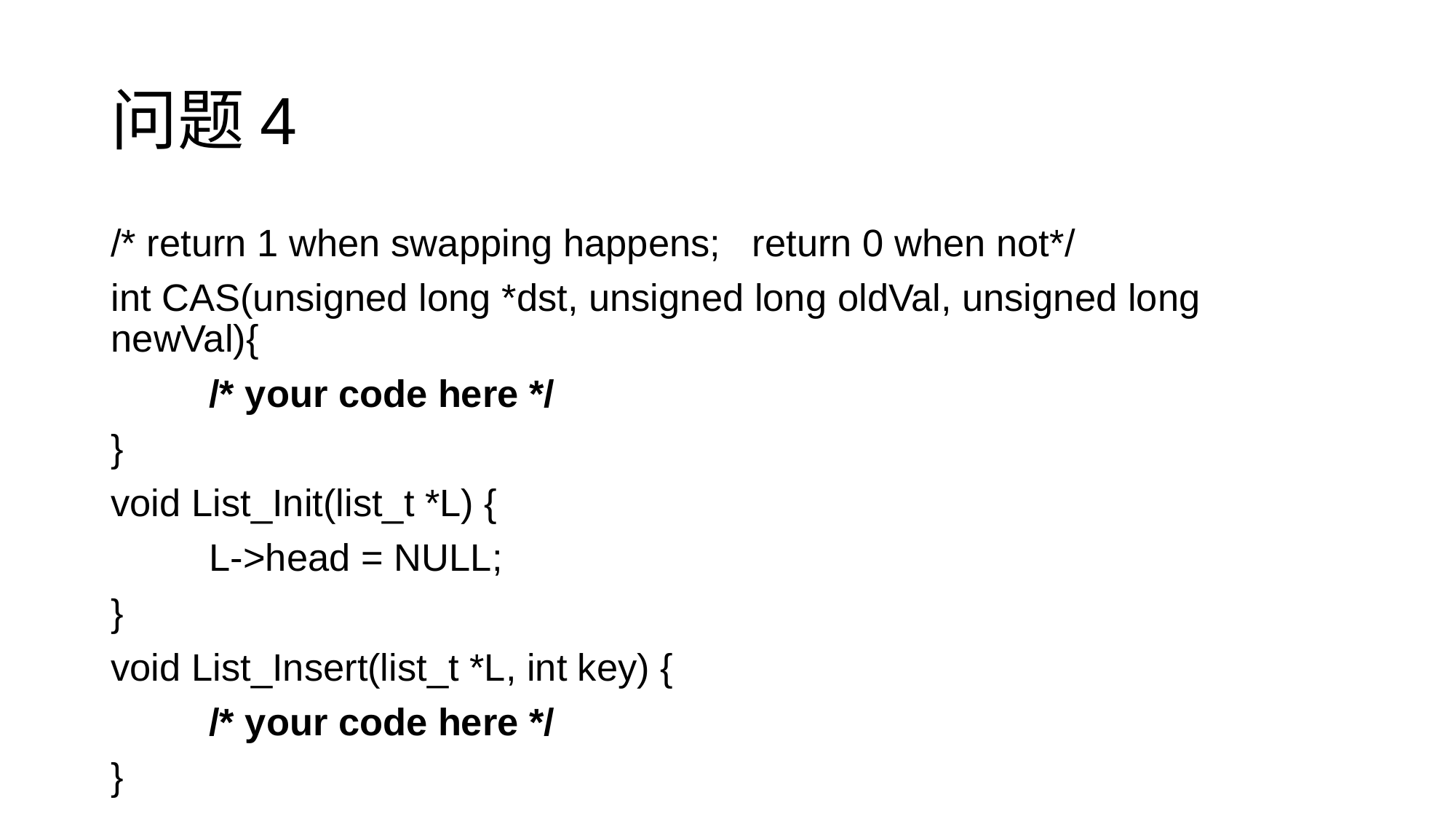

# 问题4
/* return 1 when swapping happens;   return 0 when not*/
int CAS(unsigned long *dst, unsigned long oldVal, unsigned long newVal){
	/* your code here */
}
void List_Init(list_t *L) {
	L->head = NULL;
}
void List_Insert(list_t *L, int key) {
	/* your code here */
}